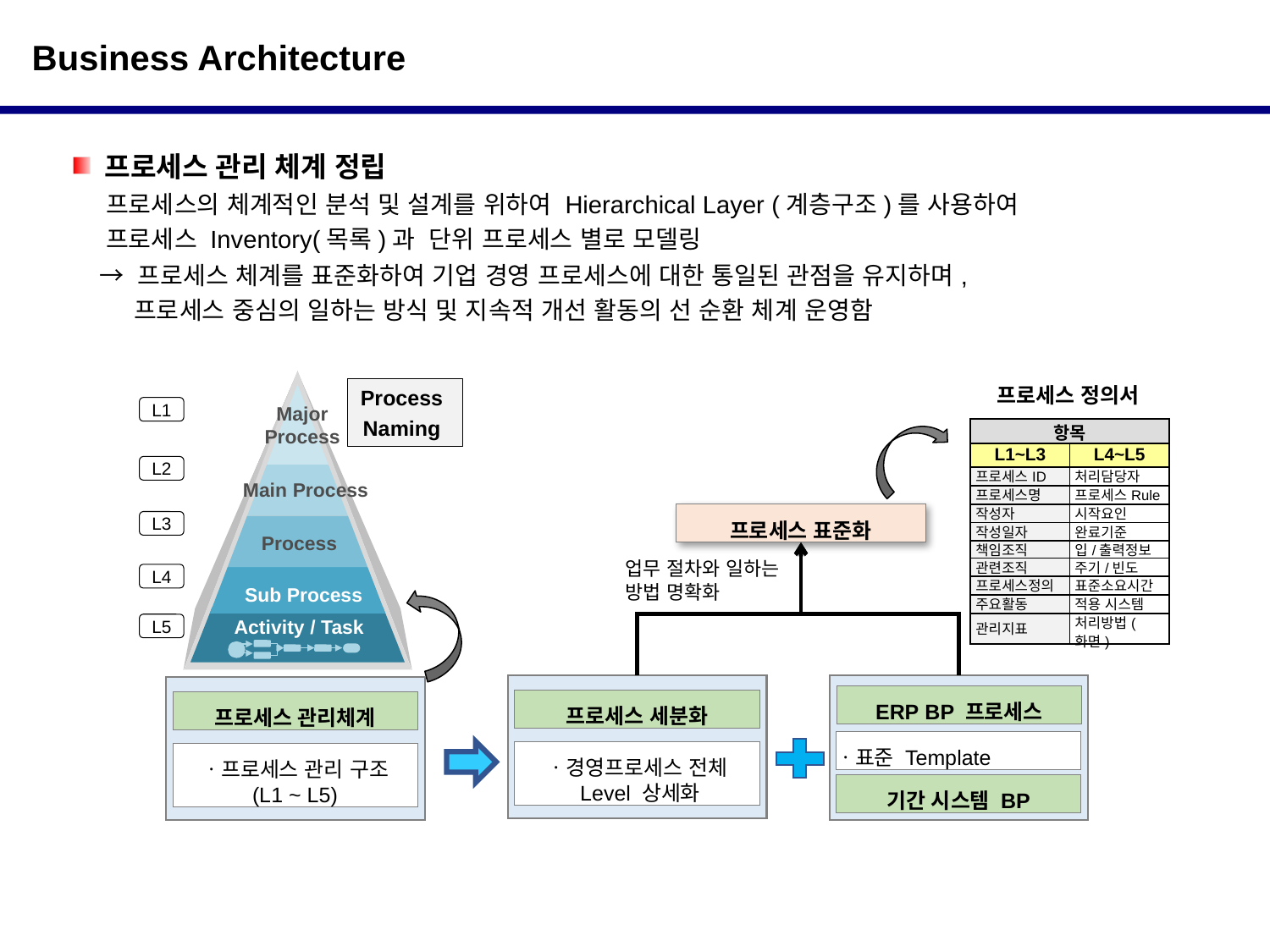

Business Architecture

 프로세스 관리 체계 정립
    프로세스의 체계적인 분석 및 설계를 위하여 Hierarchical Layer (계층구조)를 사용하여
    프로세스 Inventory(목록)과  단위 프로세스 별로 모델링
    → 프로세스 체계를 표준화하여 기업 경영 프로세스에 대한 통일된 관점을 유지하며,
        프로세스 중심의 일하는 방식 및 지속적 개선 활동의 선 순환 체계 운영함

Major
Process
Main Process
Process
Sub Process

Activity / Task

프로세스 정의서
Process
Naming
L1
| 항목 |  |
| --- | --- |
| L1~L3 | L4~L5 |
| 프로세스ID | 처리담당자 |
| 프로세스명 | 프로세스Rule |
| 작성자 | 시작요인 |
| 작성일자 | 완료기준 |
| 책임조직 | 입/출력정보 |
| 관련조직 | 주기/빈도 |
| 프로세스정의 | 표준소요시간 |
| 주요활동 | 적용 시스템 |
| 관리지표 | 처리방법(화면) |

L2
프로세스 표준화
L3
업무 절차와 일하는 방법 명확화
L4

L5

ERP BP 프로세스
프로세스 세분화
프로세스 관리체계
ㆍ표준 Template

ㆍ경영프로세스 전체
 Level 상세화

ㆍ프로세스 관리 구조
(L1 ~ L5)
기간 시스템 BP